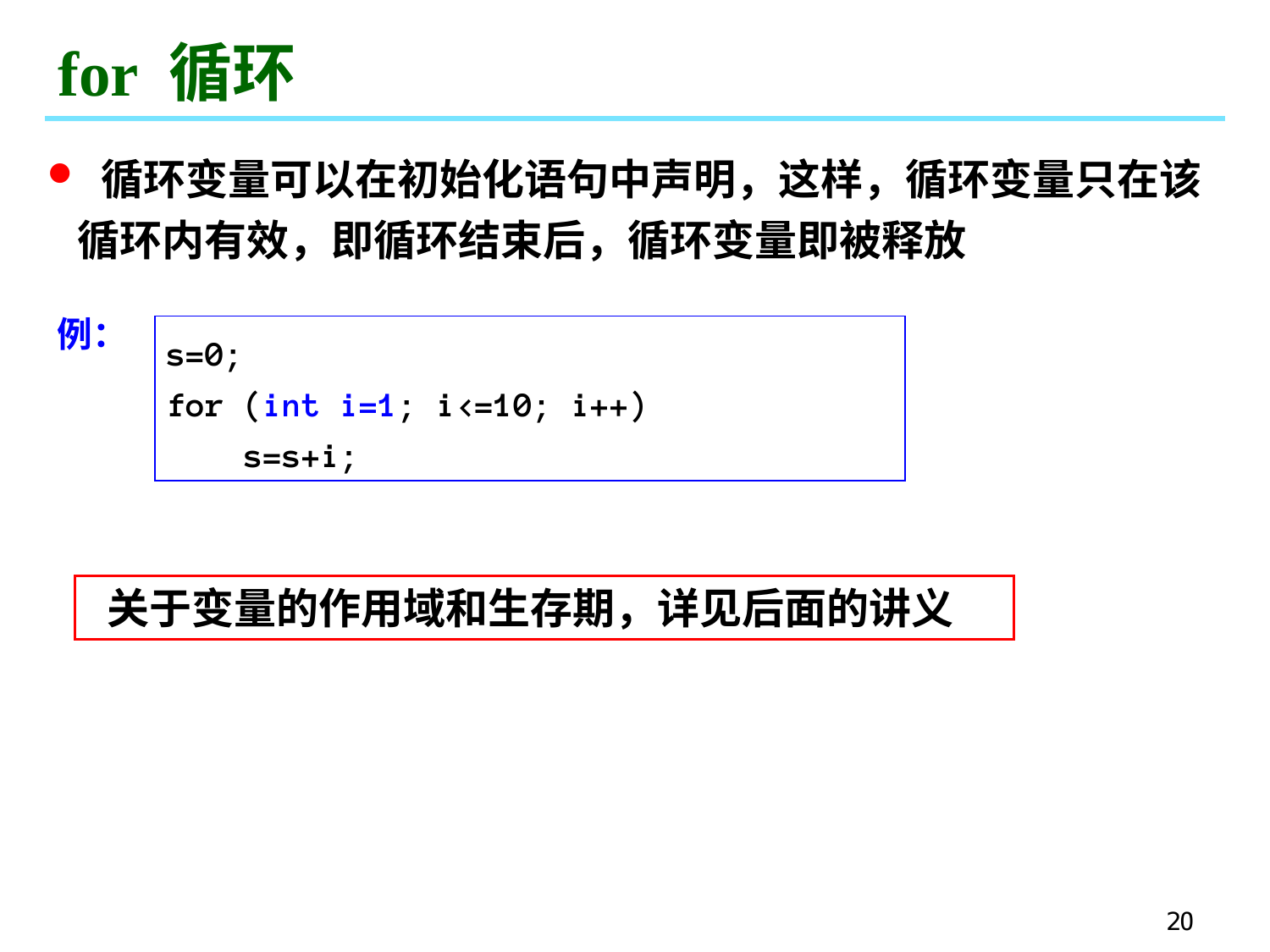

# for 循环
 循环变量可以在初始化语句中声明，这样，循环变量只在该循环内有效，即循环结束后，循环变量即被释放
例：
s=0;
for (int i=1; i<=10; i++)
    s=s+i;
 关于变量的作用域和生存期，详见后面的讲义
20